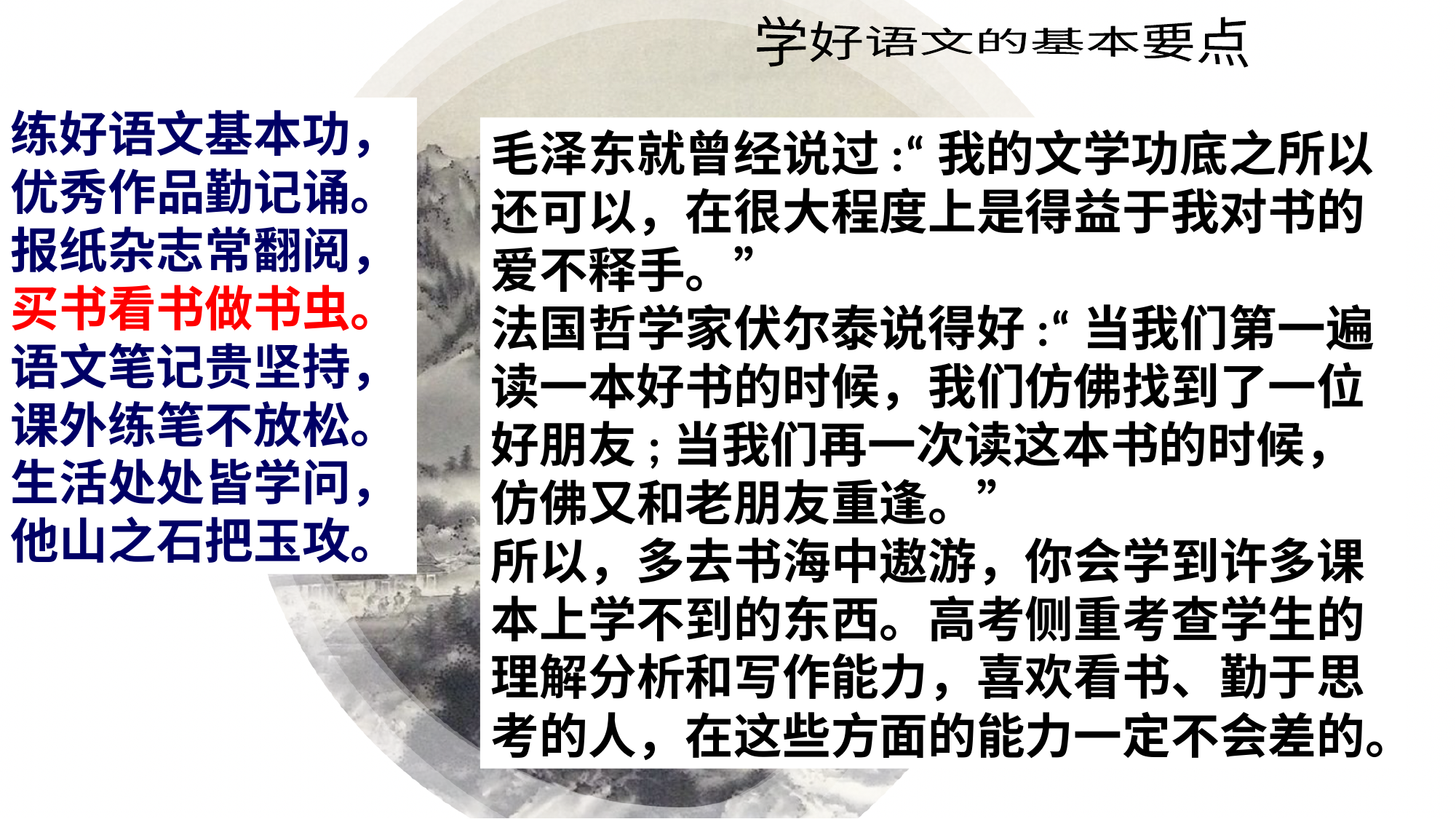

学好语文的基本要点
练好语文基本功，
优秀作品勤记诵。
报纸杂志常翻阅，
买书看书做书虫。
语文笔记贵坚持，
课外练笔不放松。
生活处处皆学问，
他山之石把玉攻。
毛泽东就曾经说过:“我的文学功底之所以还可以，在很大程度上是得益于我对书的爱不释手。”
法国哲学家伏尔泰说得好:“当我们第一遍读一本好书的时候，我们仿佛找到了一位好朋友;当我们再一次读这本书的时候，仿佛又和老朋友重逢。”
所以，多去书海中遨游，你会学到许多课本上学不到的东西。高考侧重考查学生的理解分析和写作能力，喜欢看书、勤于思考的人，在这些方面的能力一定不会差的。